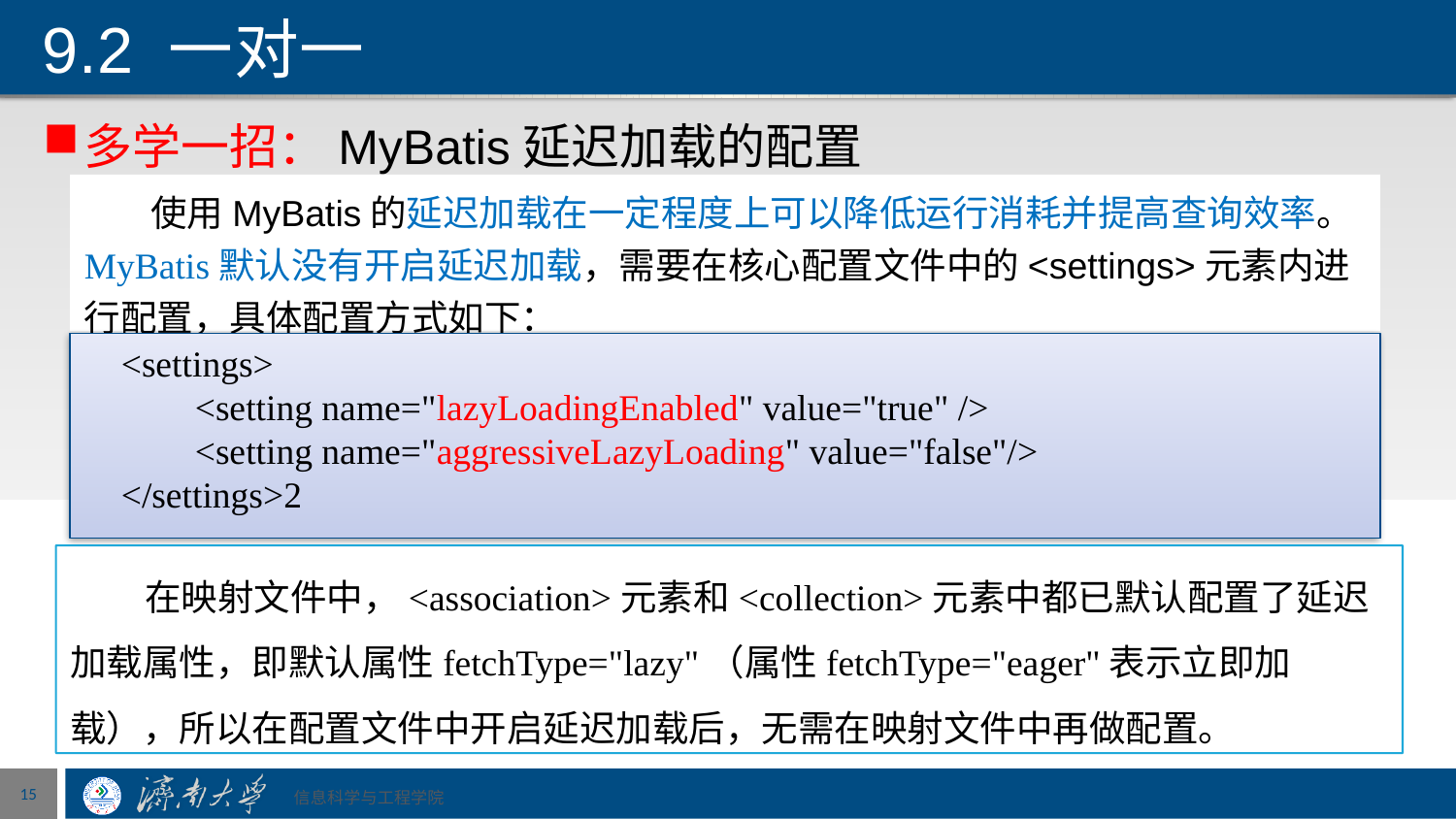

# 9.2 一对一
多学一招：MyBatis延迟加载的配置

       使用MyBatis的延迟加载在一定程度上可以降低运行消耗并提高查询效率。MyBatis默认没有开启延迟加载，需要在核心配置文件中的<settings>元素内进行配置，具体配置方式如下：
    <settings>
            <setting name="lazyLoadingEnabled" value="true" />
            <setting name="aggressiveLazyLoading" value="false"/>
    </settings>2
        在映射文件中，<association>元素和<collection>元素中都已默认配置了延迟加载属性，即默认属性fetchType="lazy"（属性fetchType="eager"表示立即加载），所以在配置文件中开启延迟加载后，无需在映射文件中再做配置。